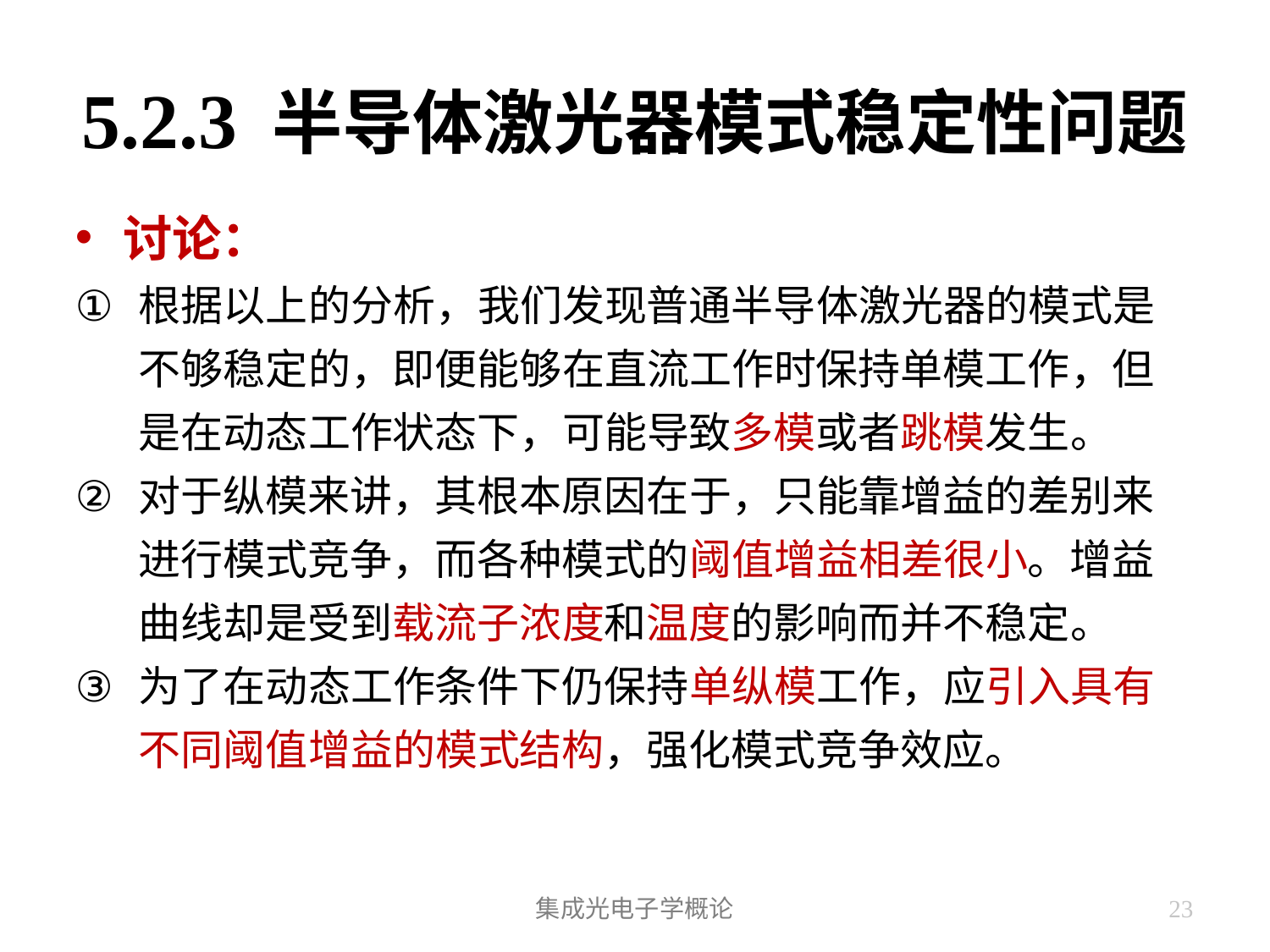

# 5.2.3 半导体激光器模式稳定性问题
讨论：
根据以上的分析，我们发现普通半导体激光器的模式是不够稳定的，即便能够在直流工作时保持单模工作，但是在动态工作状态下，可能导致多模或者跳模发生。
对于纵模来讲，其根本原因在于，只能靠增益的差别来进行模式竞争，而各种模式的阈值增益相差很小。增益曲线却是受到载流子浓度和温度的影响而并不稳定。
为了在动态工作条件下仍保持单纵模工作，应引入具有不同阈值增益的模式结构，强化模式竞争效应。

集成光电子学概论
23